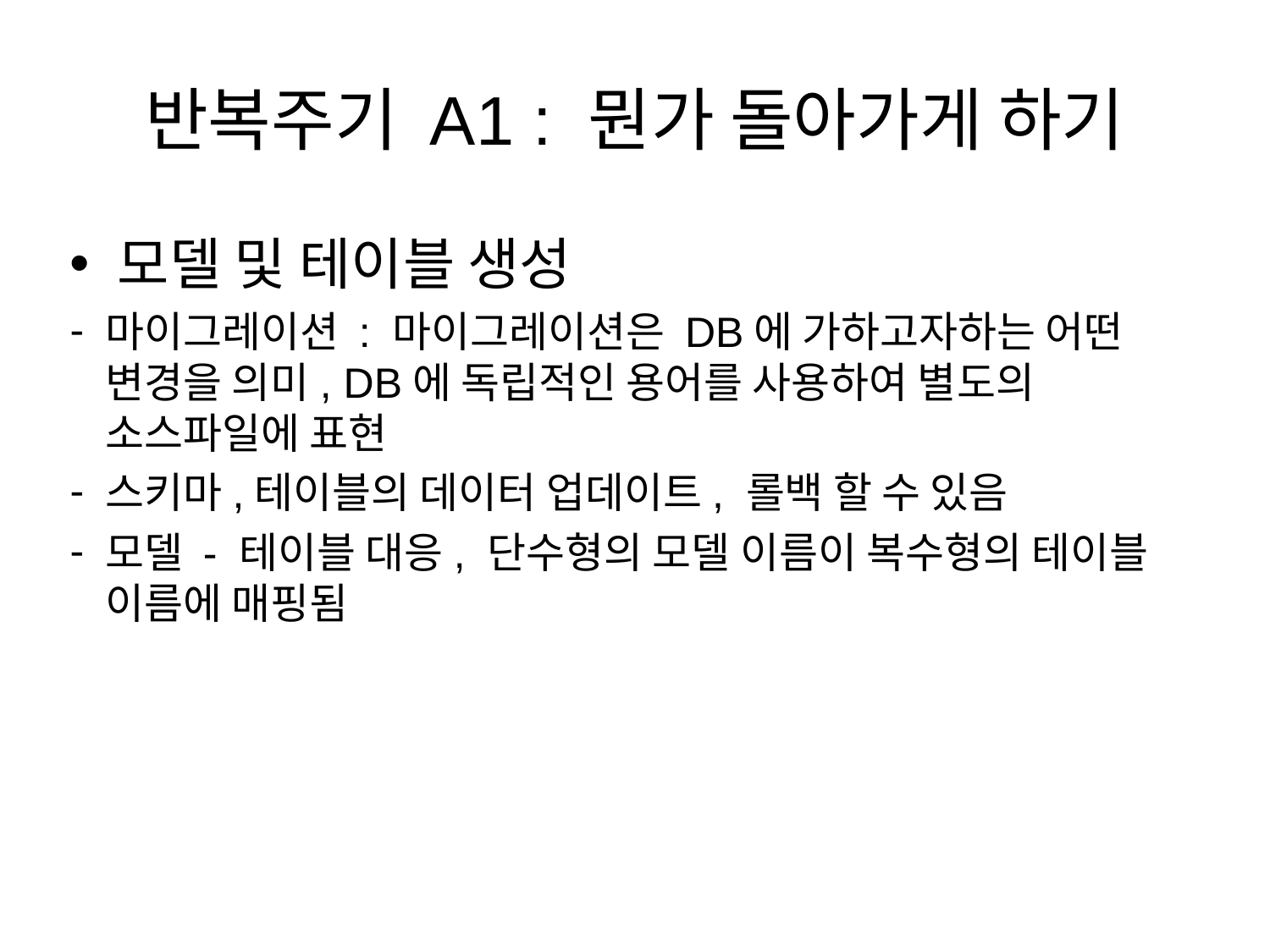

# 반복주기 A1 : 뭔가 돌아가게 하기
모델 및 테이블 생성
마이그레이션 : 마이그레이션은 DB에 가하고자하는 어떤 변경을 의미, DB에 독립적인 용어를 사용하여 별도의 소스파일에 표현
스키마,테이블의 데이터 업데이트, 롤백 할 수 있음
모델 - 테이블 대응, 단수형의 모델 이름이 복수형의 테이블 이름에 매핑됨